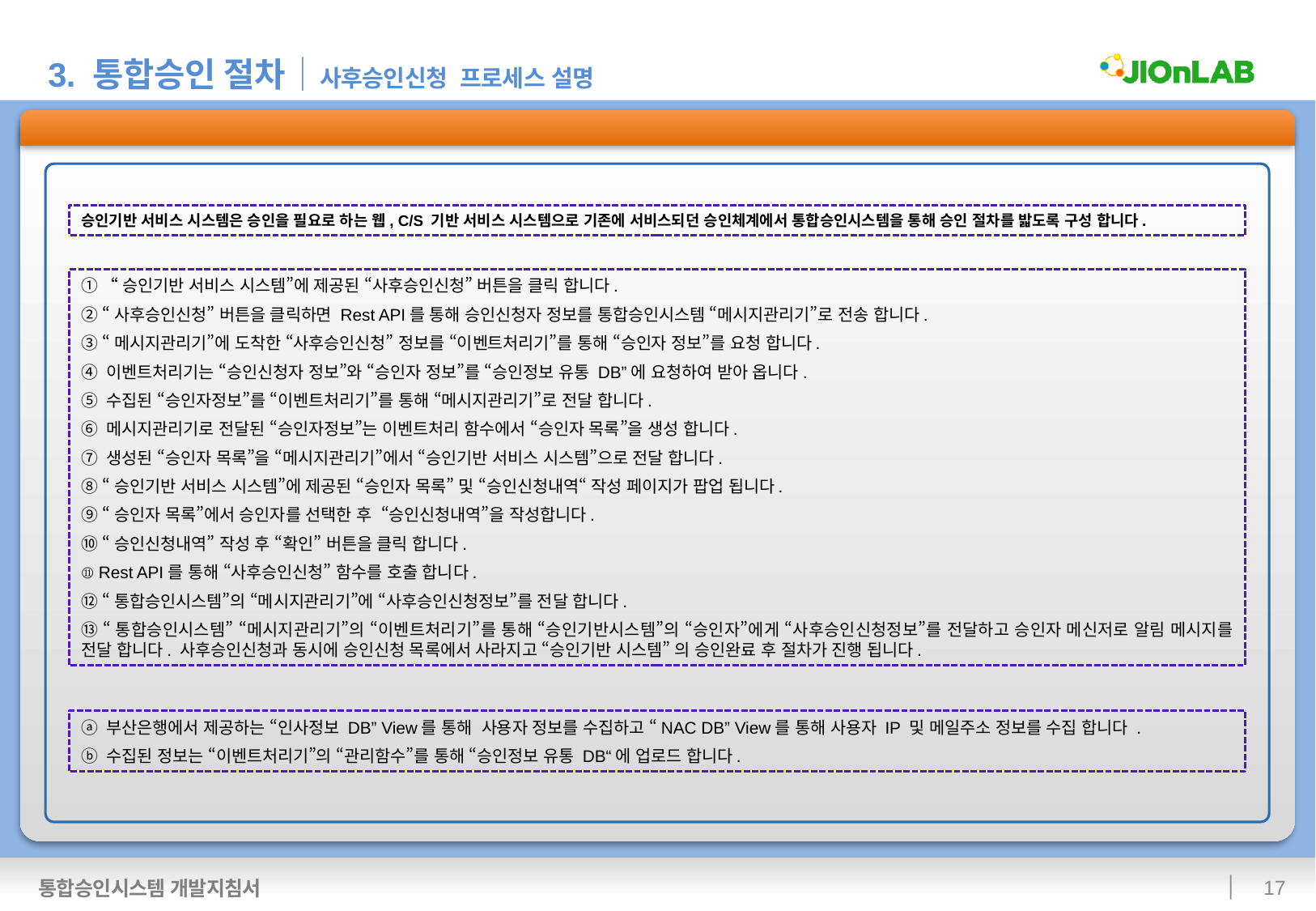

3. 통합승인 절차│사후승인신청  프로세스 설명

통합승인시스템 사후승인신청 설명서

승인기반 서비스 시스템은 승인을 필요로 하는 웹, C/S 기반 서비스 시스템으로 기존에 서비스되던 승인체계에서 통합승인시스템을 통해 승인 절차를 밟도록 구성 합니다.
① “승인기반 서비스 시스템”에 제공된 “사후승인신청” 버튼을 클릭 합니다.
② “사후승인신청” 버튼을 클릭하면 Rest API를 통해 승인신청자 정보를 통합승인시스템 “메시지관리기”로 전송 합니다.
③ “메시지관리기”에 도착한 “사후승인신청” 정보를 “이벤트처리기”를 통해 “승인자 정보”를 요청 합니다.
④ 이벤트처리기는 “승인신청자 정보”와 “승인자 정보”를 “승인정보 유통 DB”에 요청하여 받아 옵니다.
⑤ 수집된 “승인자정보”를 “이벤트처리기”를 통해 “메시지관리기”로 전달 합니다.
⑥ 메시지관리기로 전달된 “승인자정보”는 이벤트처리 함수에서 “승인자 목록”을 생성 합니다.
⑦ 생성된 “승인자 목록”을 “메시지관리기”에서 “승인기반 서비스 시스템”으로 전달 합니다.
⑧ “승인기반 서비스 시스템”에 제공된 “승인자 목록” 및 “승인신청내역“ 작성 페이지가 팝업 됩니다.
⑨ “승인자 목록”에서 승인자를 선택한 후  “승인신청내역”을 작성합니다.
⑩ “승인신청내역” 작성 후 “확인” 버튼을 클릭 합니다.
⑪ Rest API를 통해 “사후승인신청” 함수를 호출 합니다.
⑫ “통합승인시스템”의 “메시지관리기”에 “사후승인신청정보”를 전달 합니다.
⑬ “통합승인시스템” “메시지관리기”의 “이벤트처리기”를 통해 “승인기반시스템”의 “승인자”에게 “사후승인신청정보”를 전달하고 승인자 메신저로 알림 메시지를 전달 합니다. 사후승인신청과 동시에 승인신청 목록에서 사라지고 “승인기반 시스템” 의 승인완료 후 절차가 진행 됩니다.
ⓐ 부산은행에서 제공하는 “인사정보 DB” View를 통해  사용자 정보를 수집하고 “NAC DB” View를 통해 사용자 IP 및 메일주소 정보를 수집 합니다 .
ⓑ 수집된 정보는 “이벤트처리기”의 “관리함수”를 통해 “승인정보 유통 DB“에 업로드 합니다.
 17